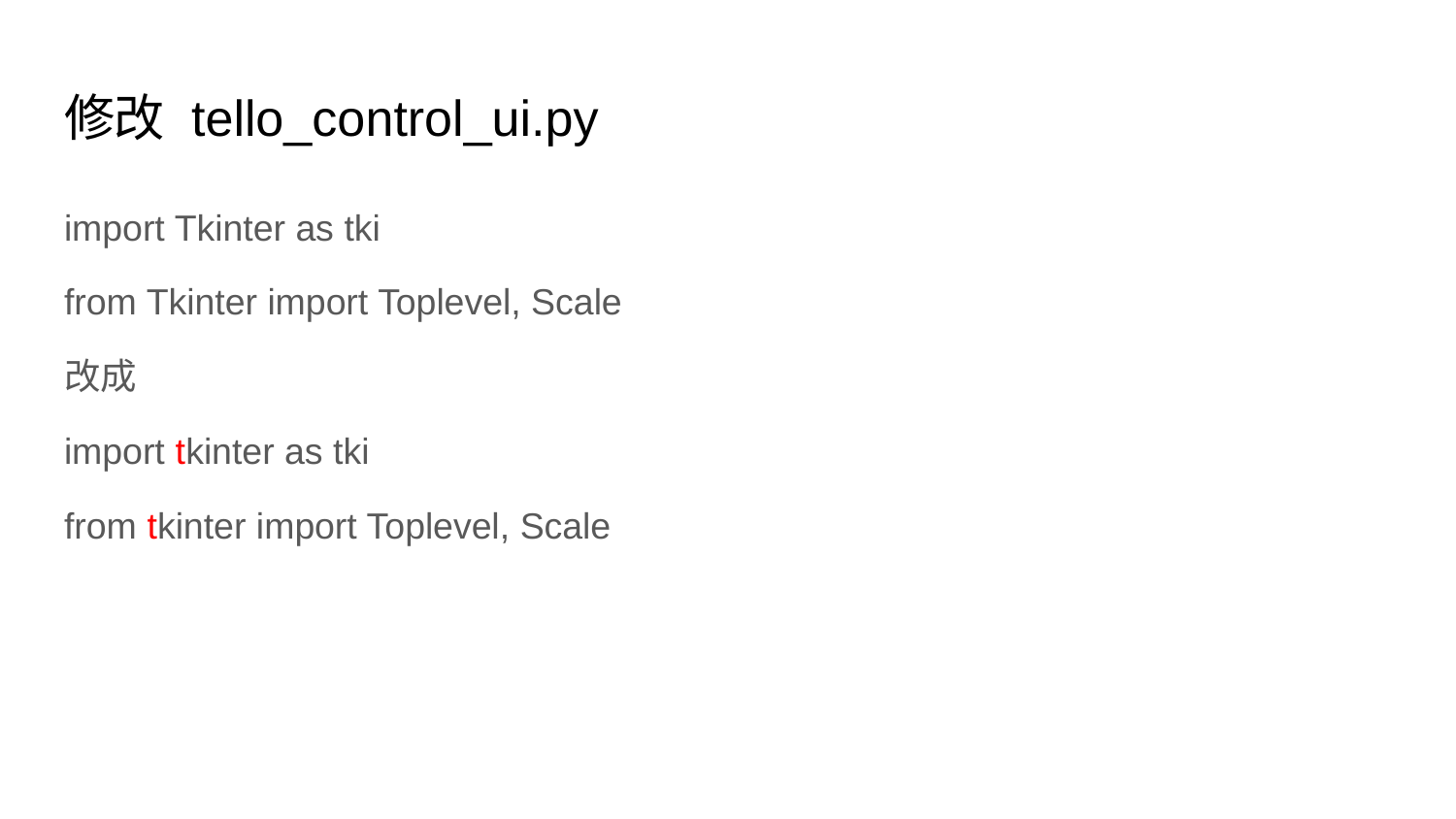

# 修改 tello_control_ui.py
import Tkinter as tki
from Tkinter import Toplevel, Scale
改成
import tkinter as tki
from tkinter import Toplevel, Scale